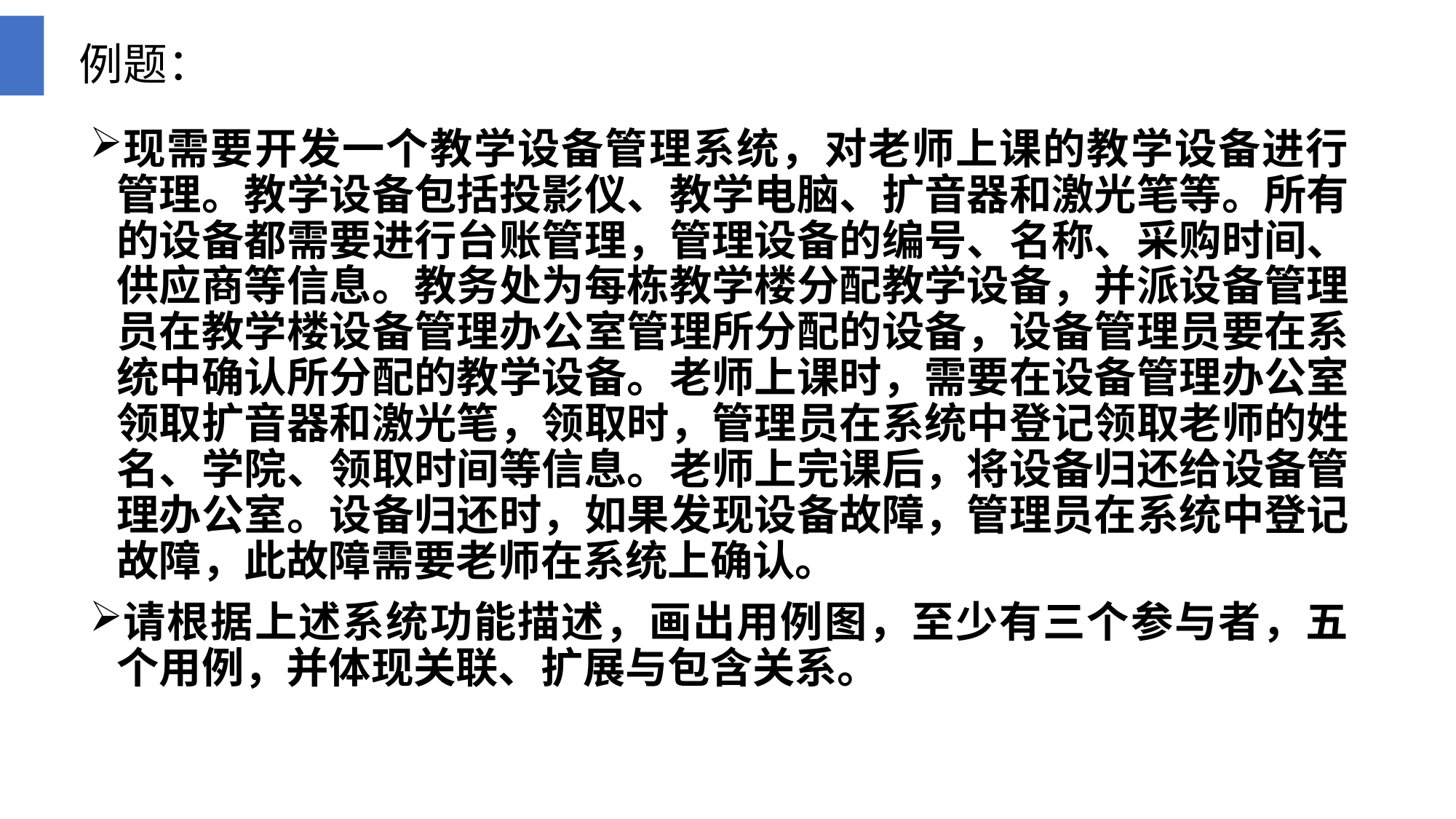

# 例题：
现需要开发一个教学设备管理系统，对老师上课的教学设备进行管理。教学设备包括投影仪、教学电脑、扩音器和激光笔等。所有的设备都需要进行台账管理，管理设备的编号、名称、采购时间、供应商等信息。教务处为每栋教学楼分配教学设备，并派设备管理员在教学楼设备管理办公室管理所分配的设备，设备管理员要在系统中确认所分配的教学设备。老师上课时，需要在设备管理办公室领取扩音器和激光笔，领取时，管理员在系统中登记领取老师的姓名、学院、领取时间等信息。老师上完课后，将设备归还给设备管理办公室。设备归还时，如果发现设备故障，管理员在系统中登记故障，此故障需要老师在系统上确认。
请根据上述系统功能描述，画出用例图，至少有三个参与者，五个用例，并体现关联、扩展与包含关系。